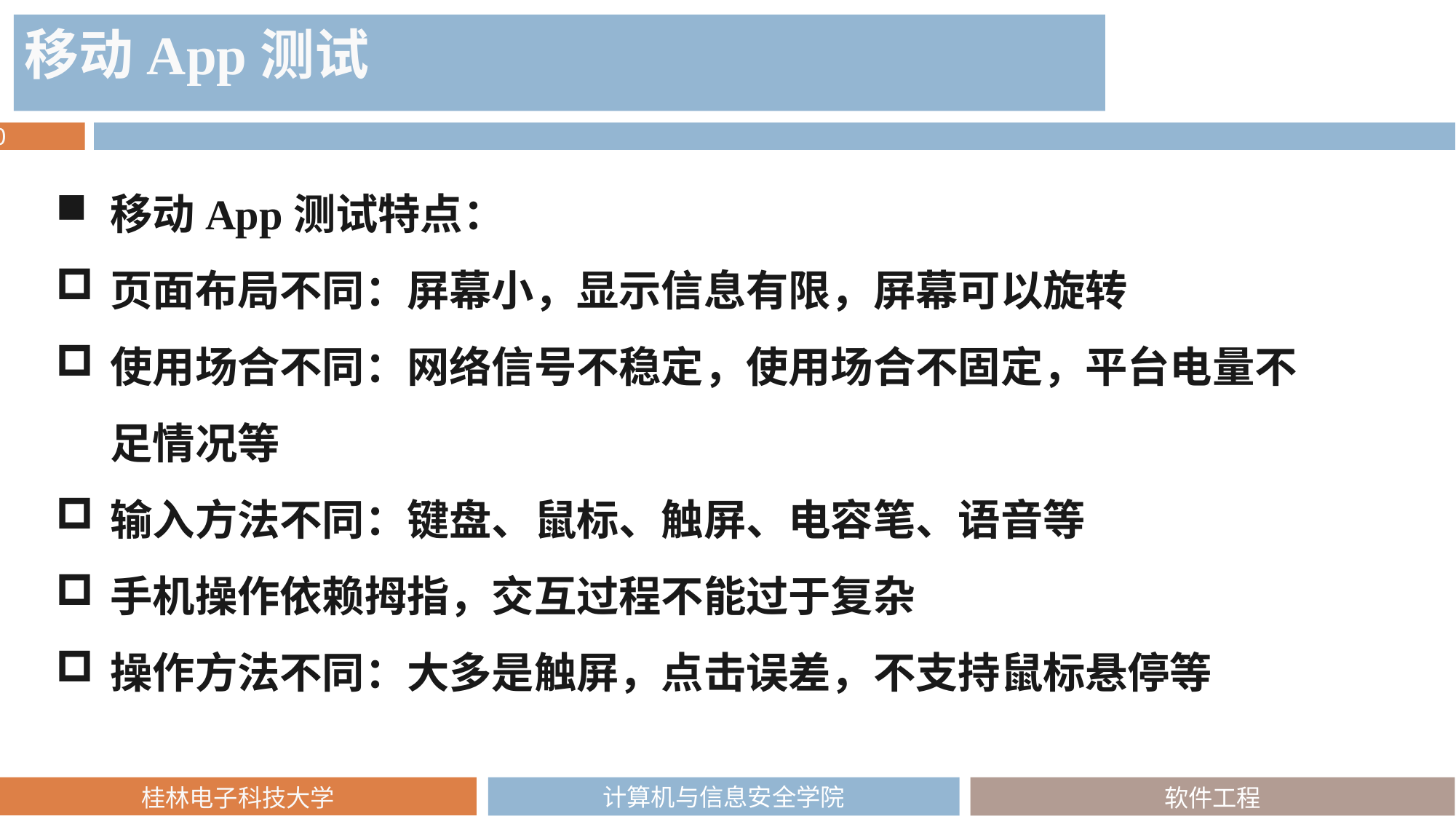

移动App测试
移动App测试特点：
页面布局不同：屏幕小，显示信息有限，屏幕可以旋转
使用场合不同：网络信号不稳定，使用场合不固定，平台电量不足情况等
输入方法不同：键盘、鼠标、触屏、电容笔、语音等
手机操作依赖拇指，交互过程不能过于复杂
操作方法不同：大多是触屏，点击误差，不支持鼠标悬停等